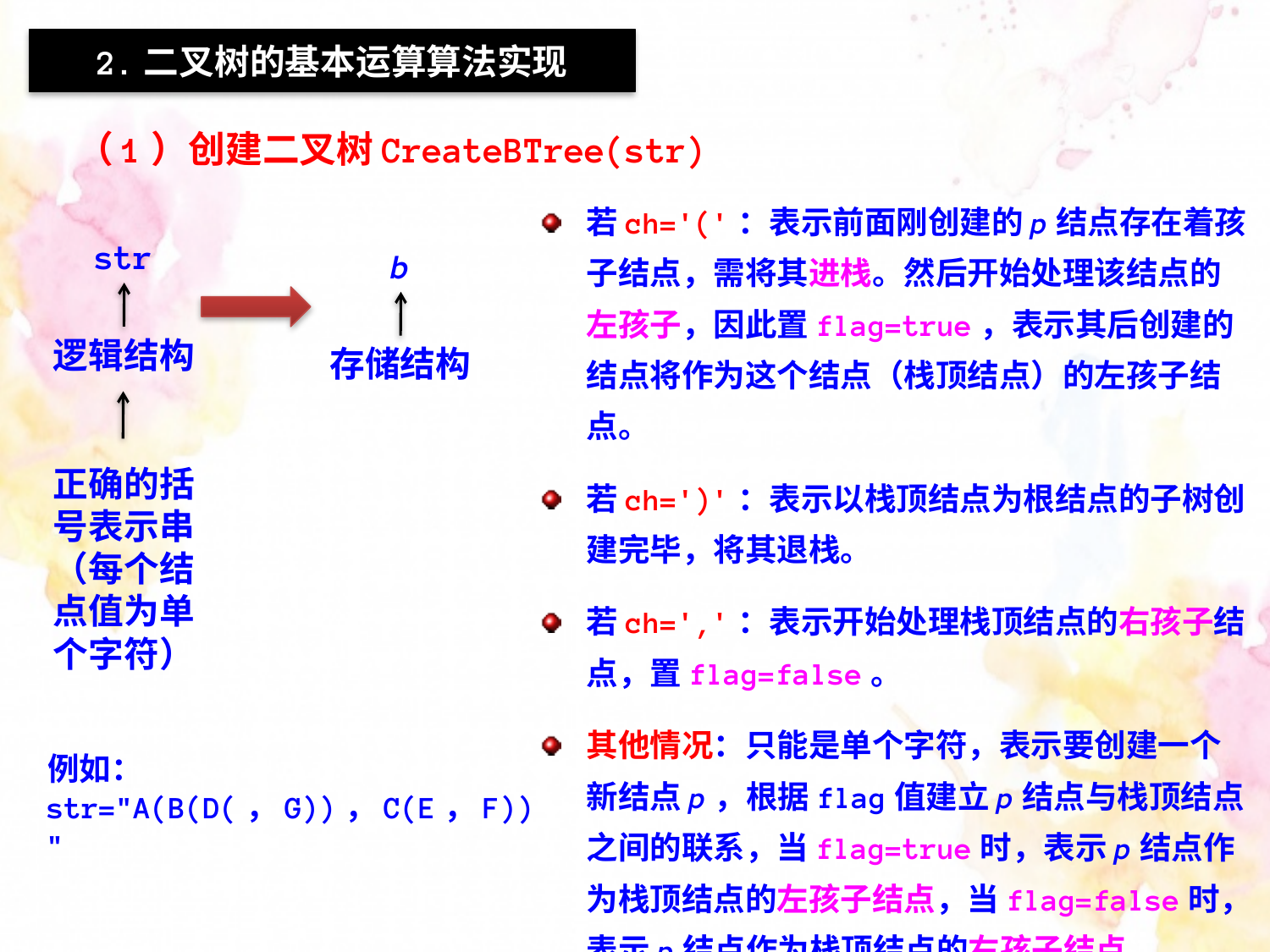

2.二叉树的基本运算算法实现
（1）创建二叉树CreateBTree(str)
若ch='('：表示前面刚创建的p结点存在着孩子结点，需将其进栈。然后开始处理该结点的左孩子，因此置flag=true，表示其后创建的结点将作为这个结点（栈顶结点）的左孩子结点。
若ch=')'：表示以栈顶结点为根结点的子树创建完毕，将其退栈。
若ch=','：表示开始处理栈顶结点的右孩子结点，置flag=false。
其他情况：只能是单个字符，表示要创建一个新结点p，根据flag值建立p结点与栈顶结点之间的联系，当flag=true时，表示p结点作为栈顶结点的左孩子结点，当flag=false时，表示p结点作为栈顶结点的右孩子结点。
str
b

逻辑结构
存储结构
正确的括号表示串（每个结点值为单个字符）
例如：
str="A(B(D(，G))，C(E，F))"